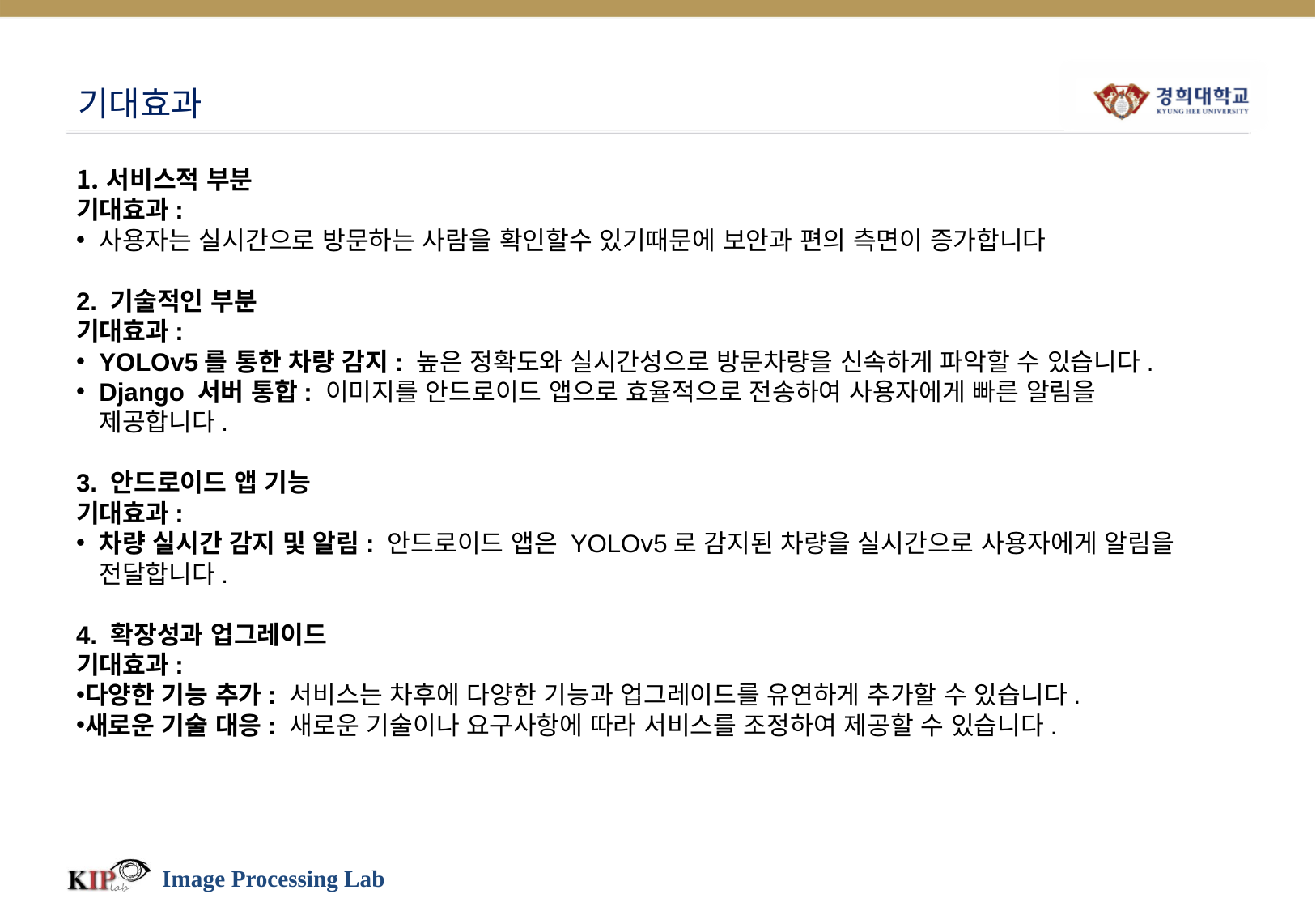

# 기대효과
서비스적 부분
기대효과:
사용자는 실시간으로 방문하는 사람을 확인할수 있기때문에 보안과 편의 측면이 증가합니다

2. 기술적인 부분
기대효과:
YOLOv5를 통한 차량 감지: 높은 정확도와 실시간성으로 방문차량을 신속하게 파악할 수 있습니다.
Django 서버 통합: 이미지를 안드로이드 앱으로 효율적으로 전송하여 사용자에게 빠른 알림을 제공합니다.

3. 안드로이드 앱 기능
기대효과:
차량 실시간 감지 및 알림: 안드로이드 앱은 YOLOv5로 감지된 차량을 실시간으로 사용자에게 알림을 전달합니다.

4. 확장성과 업그레이드
기대효과:
다양한 기능 추가: 서비스는 차후에 다양한 기능과 업그레이드를 유연하게 추가할 수 있습니다.
새로운 기술 대응: 새로운 기술이나 요구사항에 따라 서비스를 조정하여 제공할 수 있습니다.

Image Processing Lab